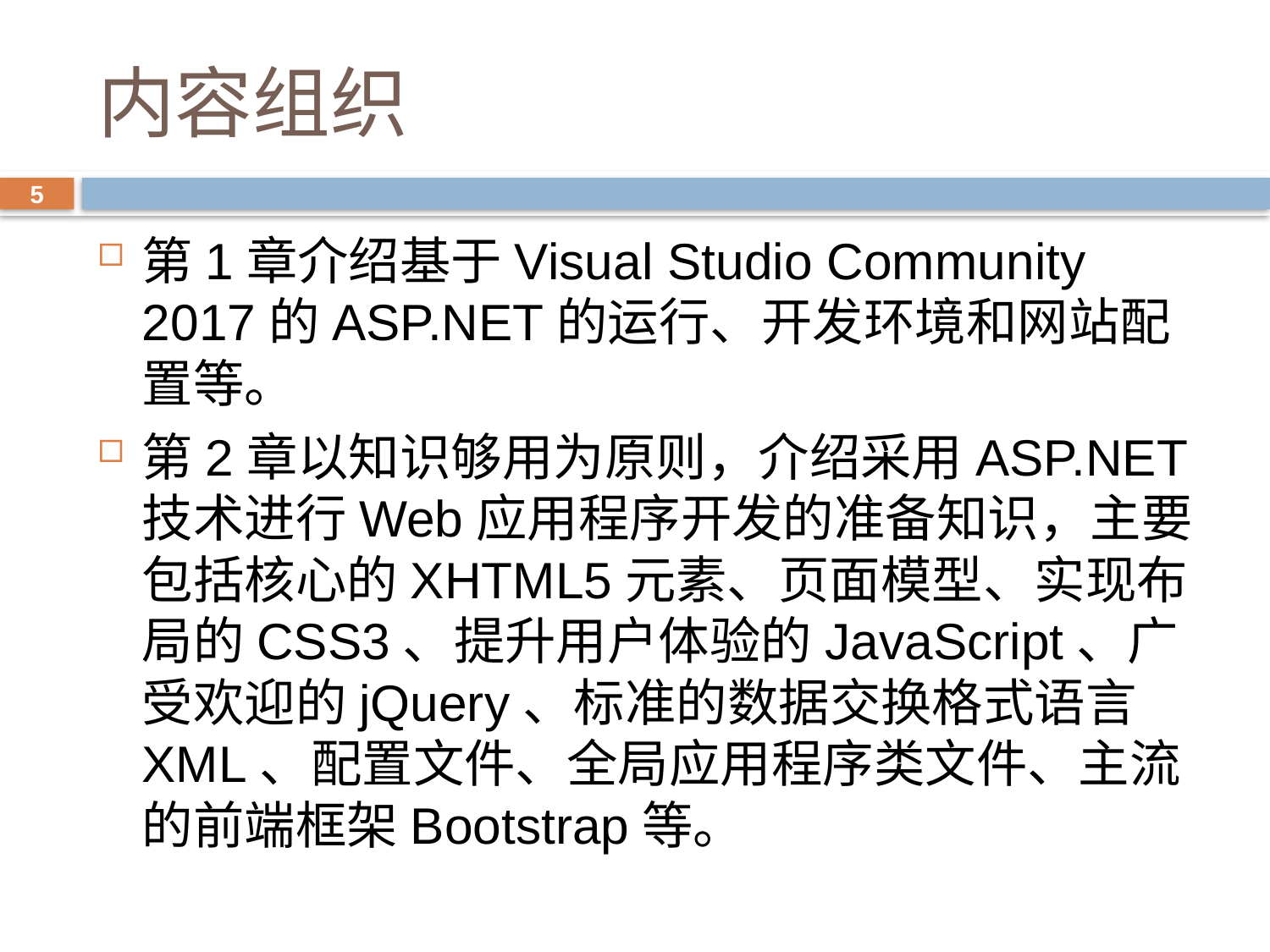

# 内容组织
5
第1章介绍基于Visual Studio Community 2017的ASP.NET的运行、开发环境和网站配置等。
第2章以知识够用为原则，介绍采用ASP.NET技术进行Web应用程序开发的准备知识，主要包括核心的XHTML5元素、页面模型、实现布局的CSS3、提升用户体验的JavaScript、广受欢迎的jQuery、标准的数据交换格式语言XML、配置文件、全局应用程序类文件、主流的前端框架Bootstrap等。